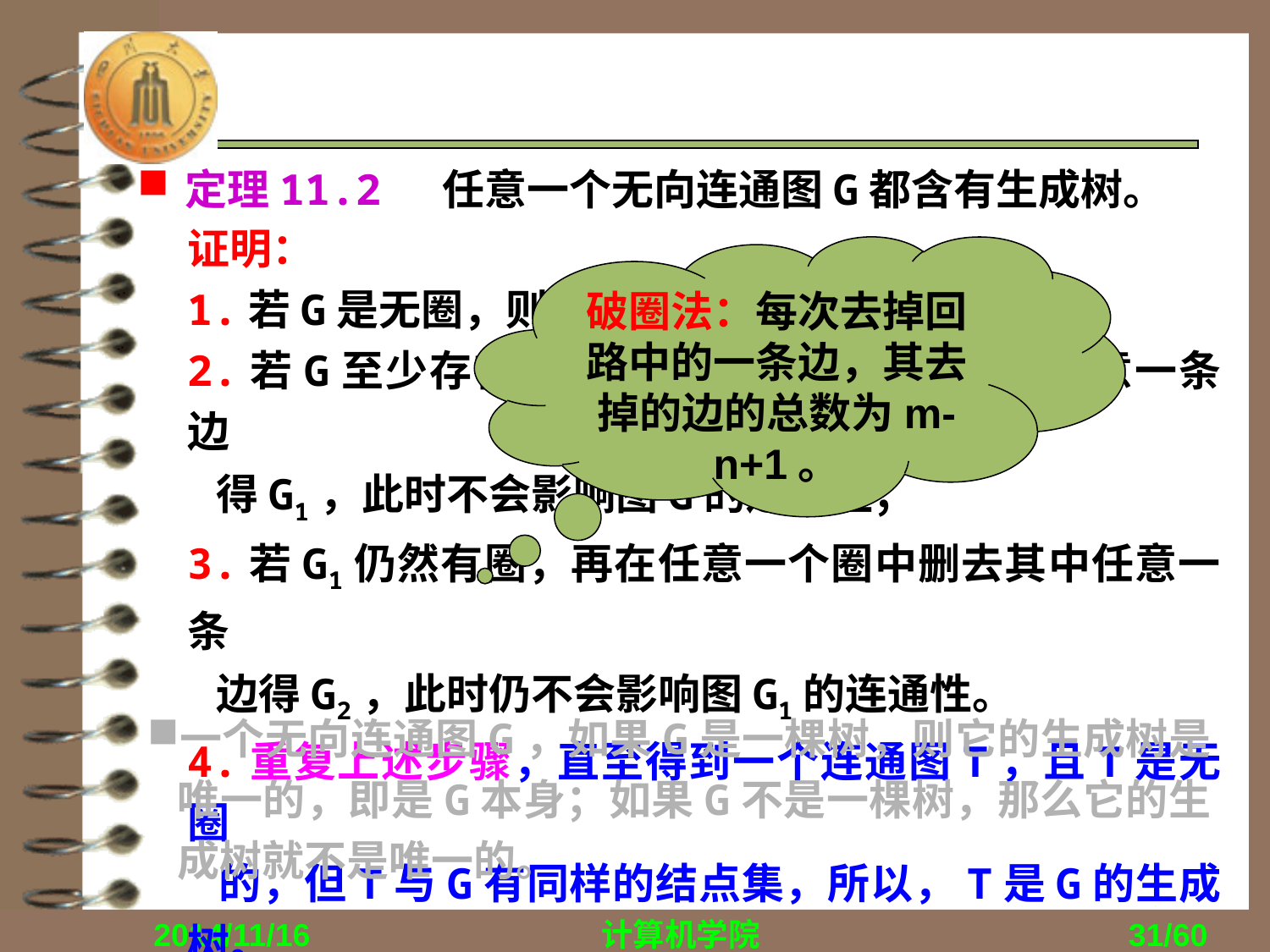

#
定理11.2  任意一个无向连通图G都含有生成树。
证明：
1.若G是无圈，则G本身就是一棵生成树；
2.若G至少存在一个圈，在此圈中删去其中任意一条边
  得G1，此时不会影响图G的连通性；
3.若G1仍然有圈，再在任意一个圈中删去其中任意一条
  边得G2，此时仍不会影响图G1的连通性。
4.重复上述步骤，直至得到一个连通图T，且T是无圈
  的，但T与G有同样的结点集，所以，T是G的生成树。
破圈法：每次去掉回路中的一条边，其去掉的边的总数为m-n+1。
一个无向连通图G，如果G是一棵树，则它的生成树是唯一的，即是G本身；如果G不是一棵树，那么它的生成树就不是唯一的。
2014/11/16
计算机学院
31/60